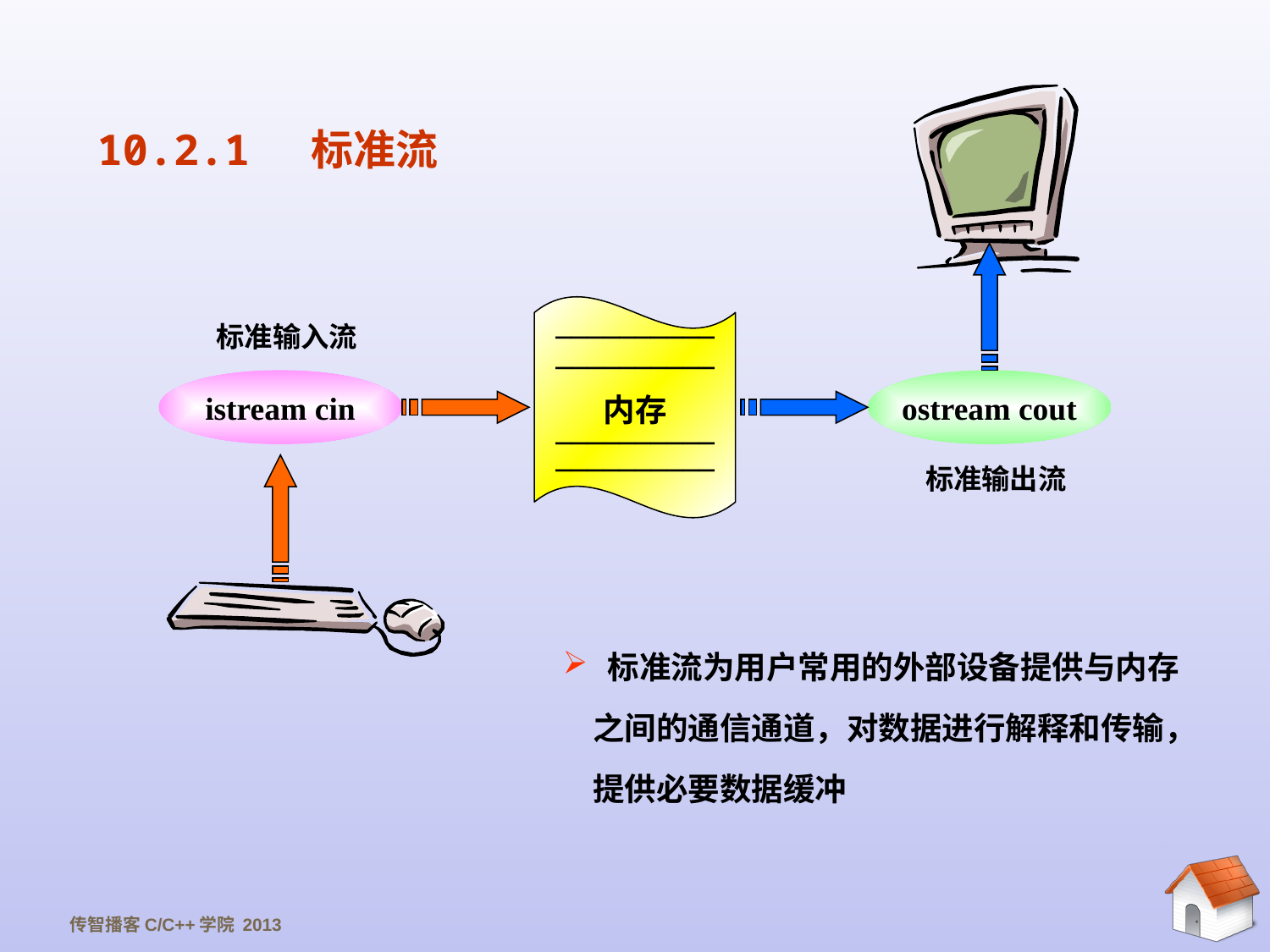

10.2.1  标准流

__________
__________
内存
__________
__________

标准输入流
istream cin
ostream cout

标准输出流

 标准流为用户常用的外部设备提供与内存之间的通信通道，对数据进行解释和传输，提供必要数据缓冲